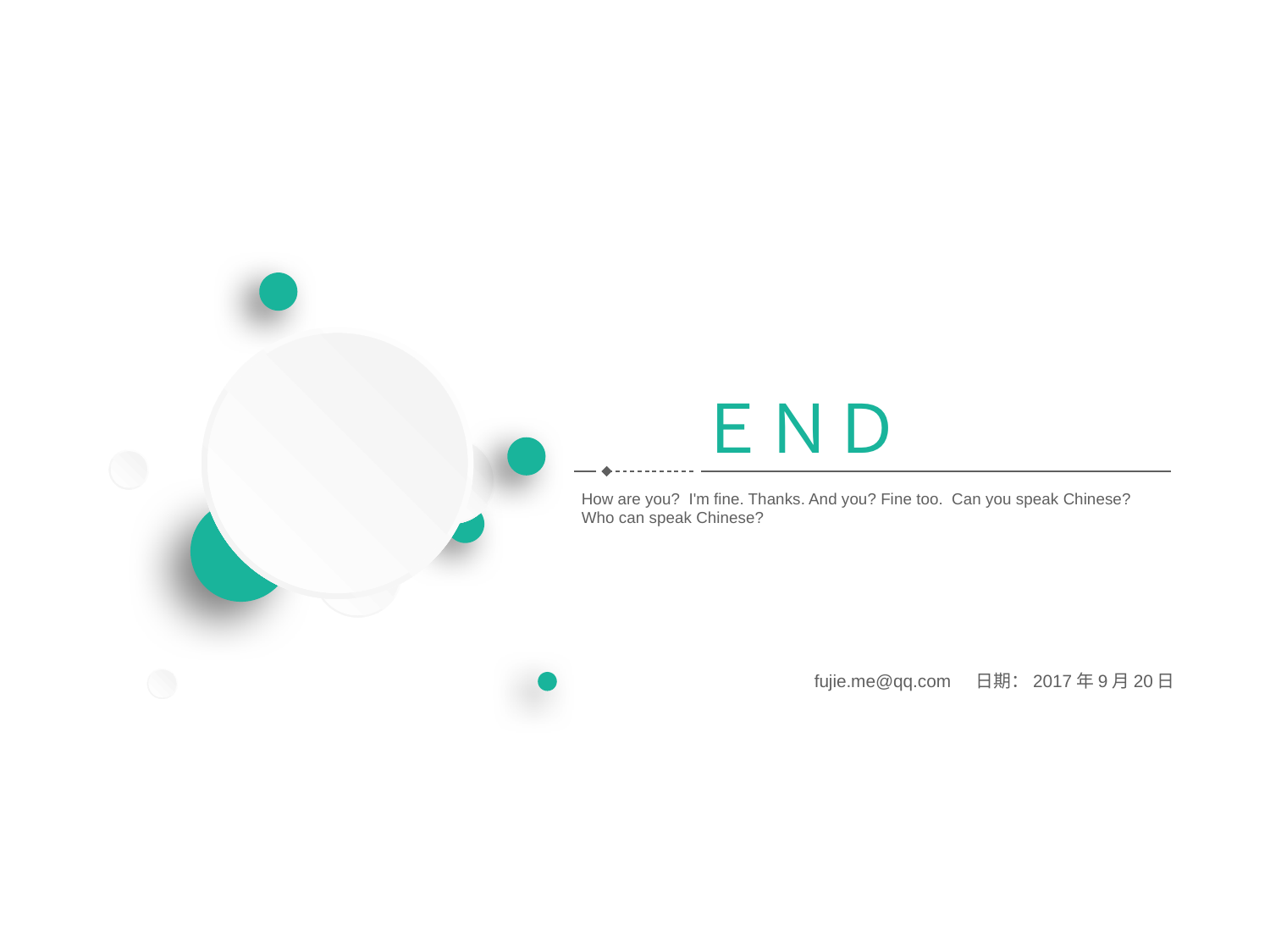

ＥＮＤ

How are you?  I'm fine. Thanks. And you? Fine too.  Can you speak Chinese?     Who can speak Chinese?

fujie.me@qq.com
日期：2017年9月20日